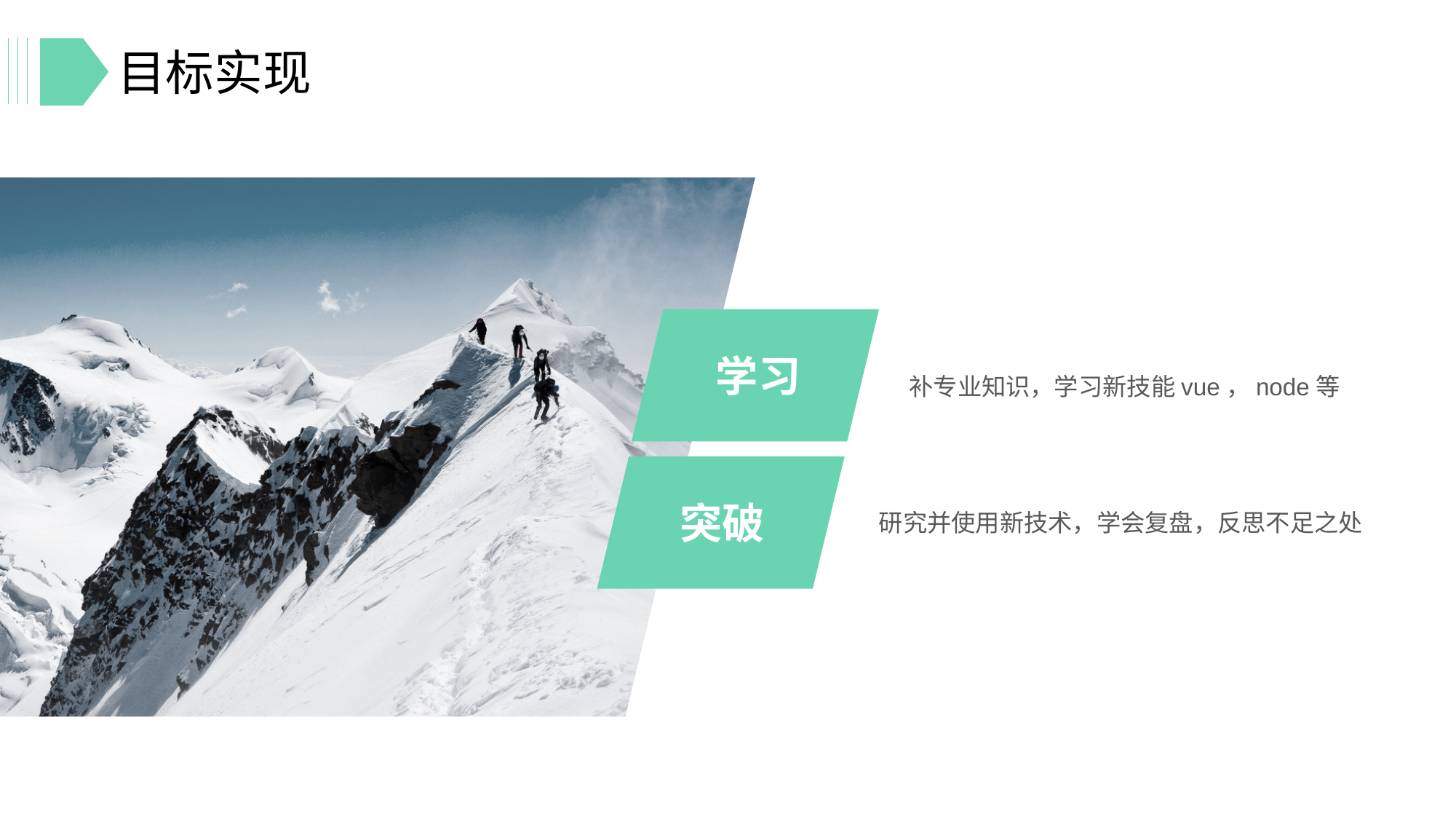

# 目标实现

学习
补专业知识，学习新技能vue，node等

突破
研究并使用新技术，学会复盘，反思不足之处